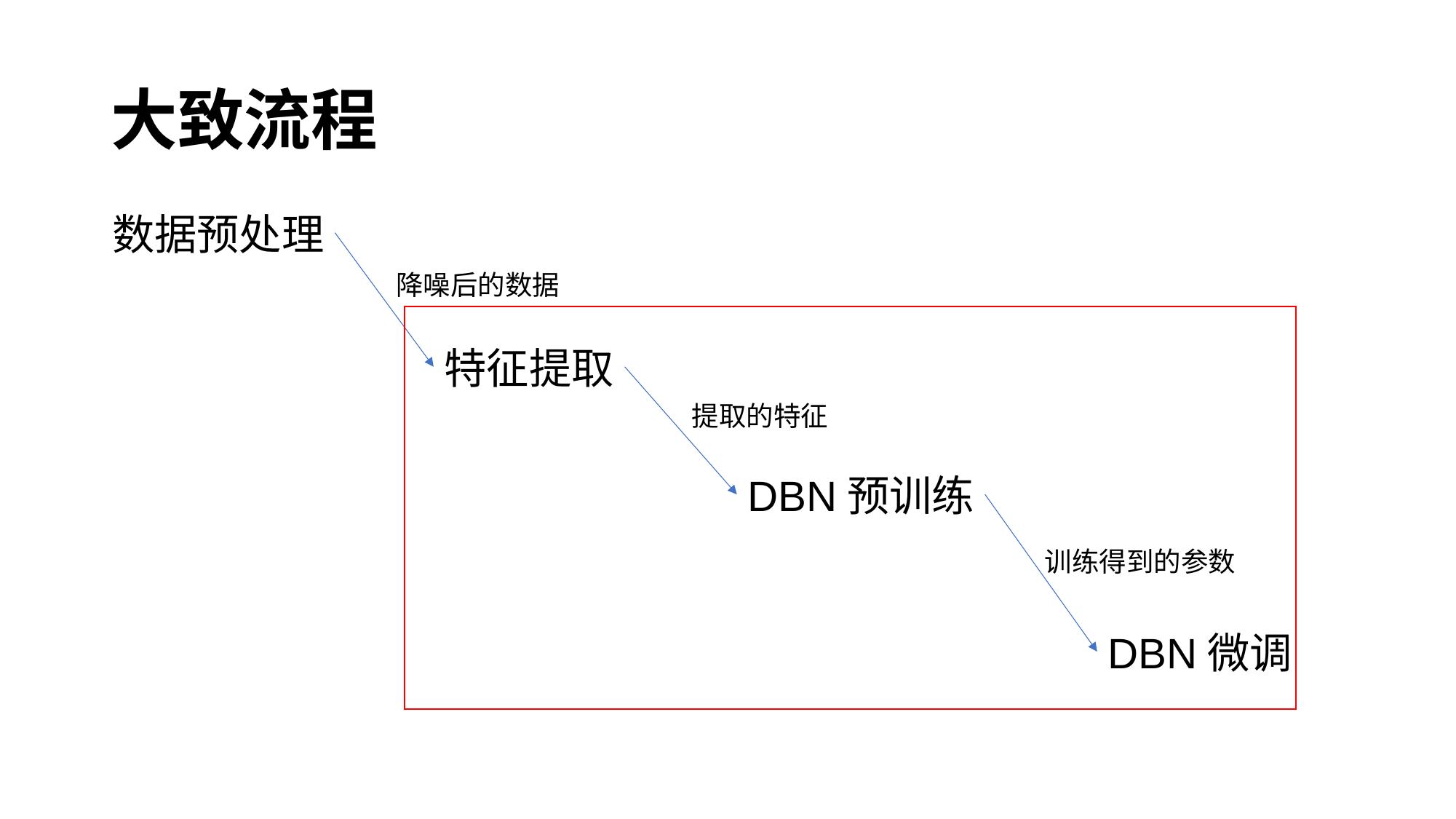

# 大致流程
数据预处理
降噪后的数据

特征提取
提取的特征
DBN预训练
训练得到的参数
DBN微调